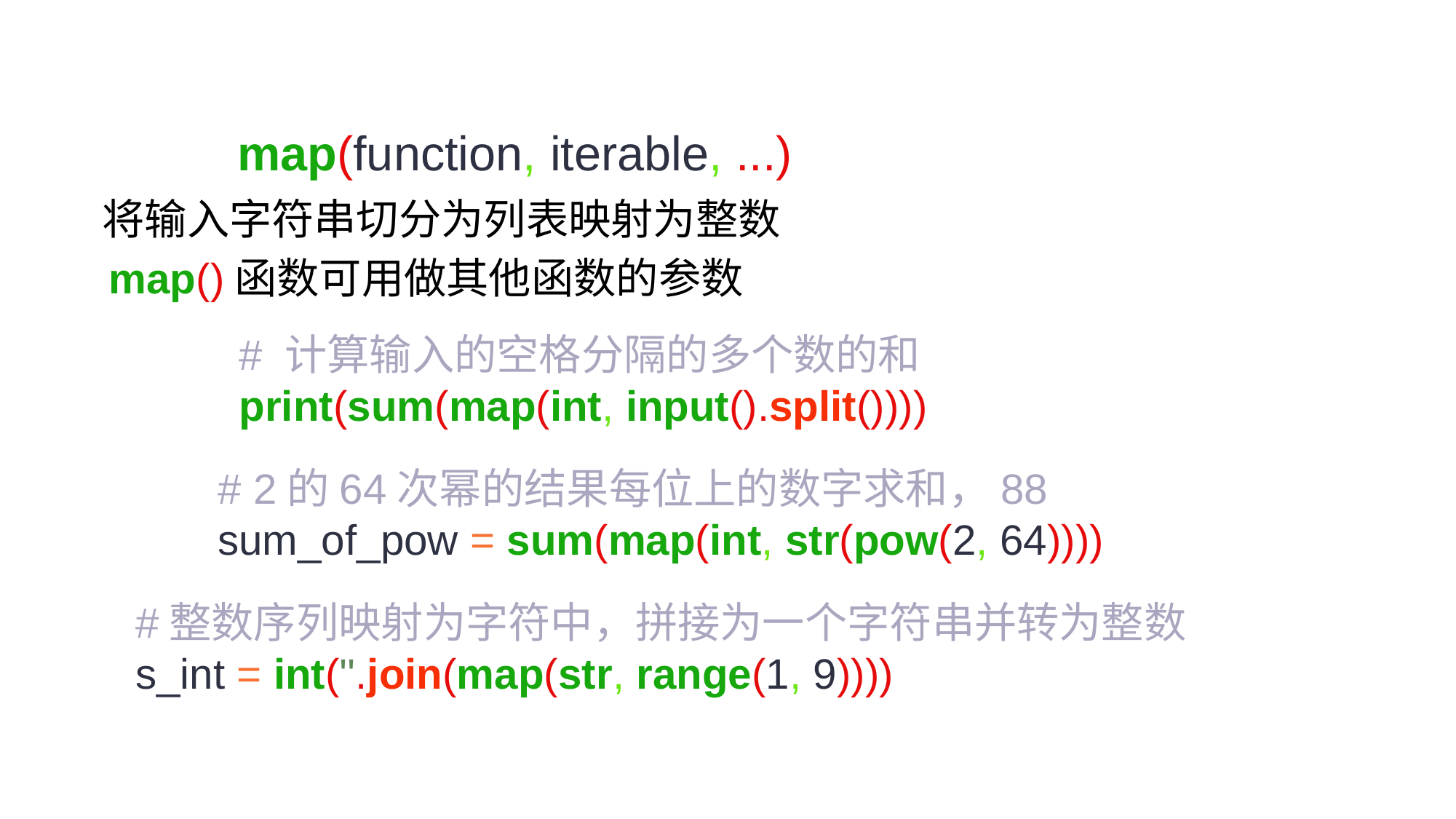

map(function, iterable, ...)
将输入字符串切分为列表映射为整数
map()函数可用做其他函数的参数
# 计算输入的空格分隔的多个数的和
print(sum(map(int, input().split())))
# 2的64次幂的结果每位上的数字求和，88
sum_of_pow = sum(map(int, str(pow(2, 64))))
#整数序列映射为字符中，拼接为一个字符串并转为整数
s_int = int(''.join(map(str, range(1, 9))))